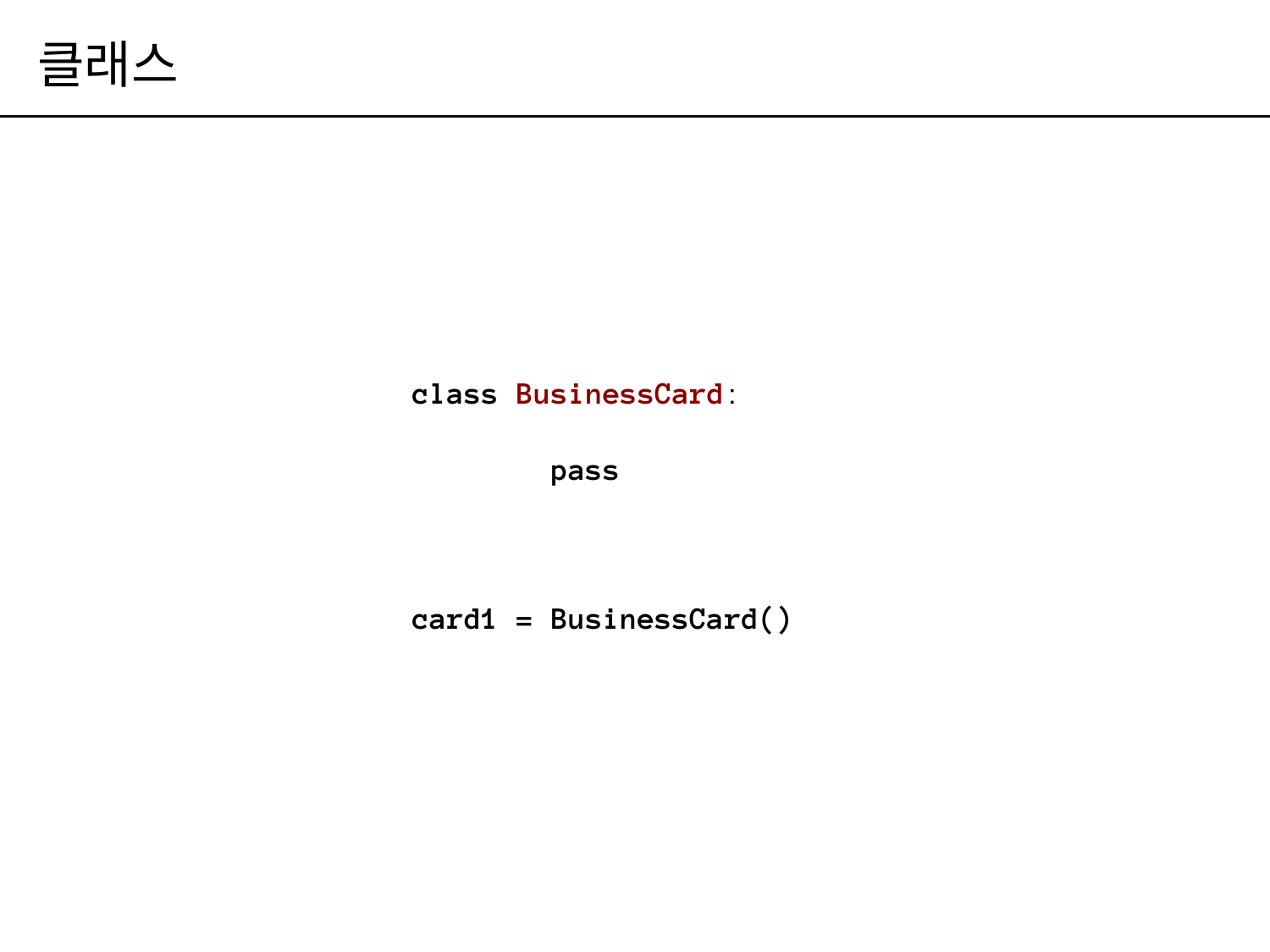

# 클래스
class BusinessCard:

pass
card1 = BusinessCard()